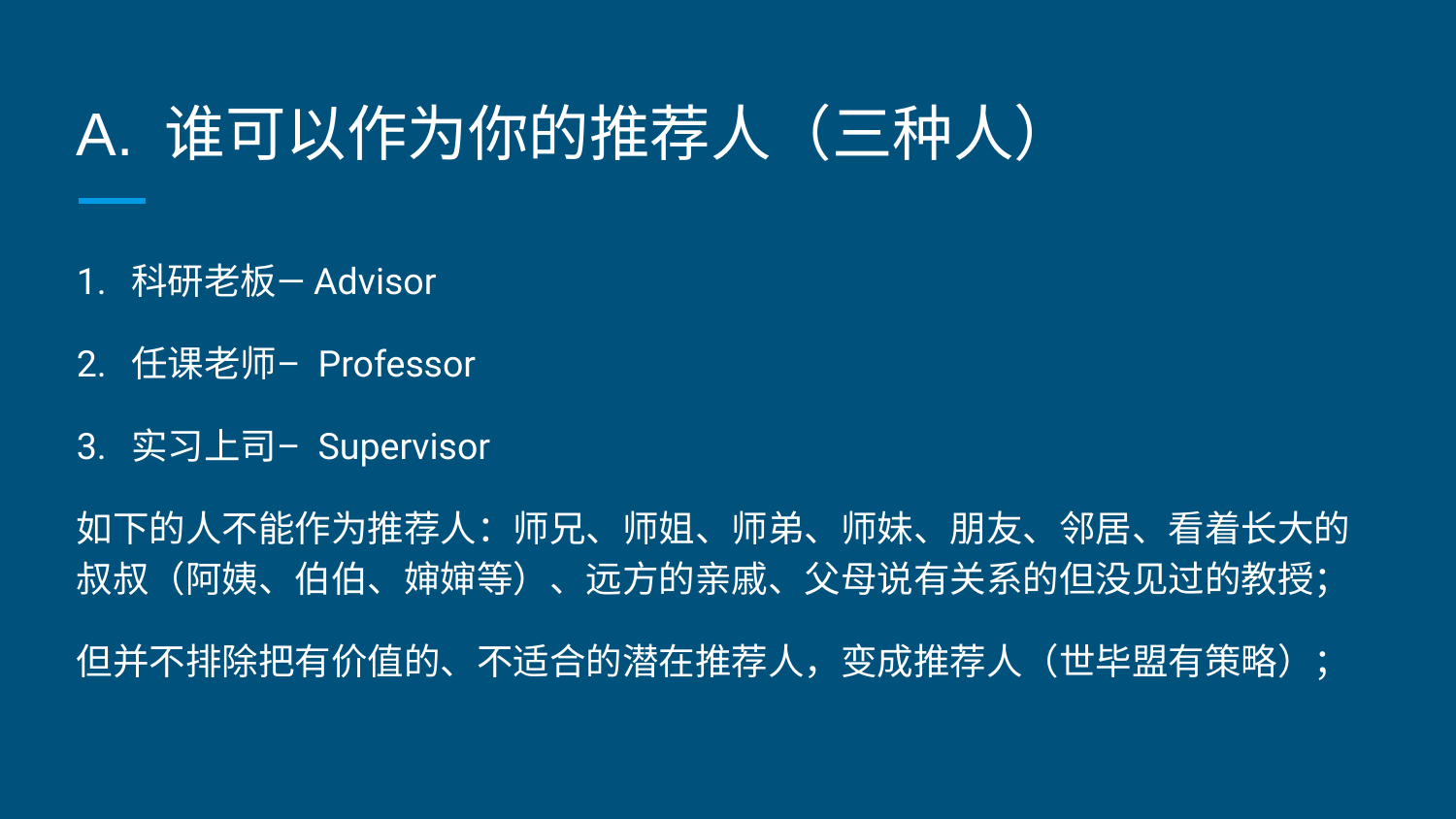

# A. 谁可以作为你的推荐人（三种人）
科研老板—Advisor
任课老师– Professor
实习上司– Supervisor
如下的人不能作为推荐人：师兄、师姐、师弟、师妹、朋友、邻居、看着长大的叔叔（阿姨、伯伯、婶婶等）、远方的亲戚、父母说有关系的但没见过的教授；
但并不排除把有价值的、不适合的潜在推荐人，变成推荐人（世毕盟有策略）；